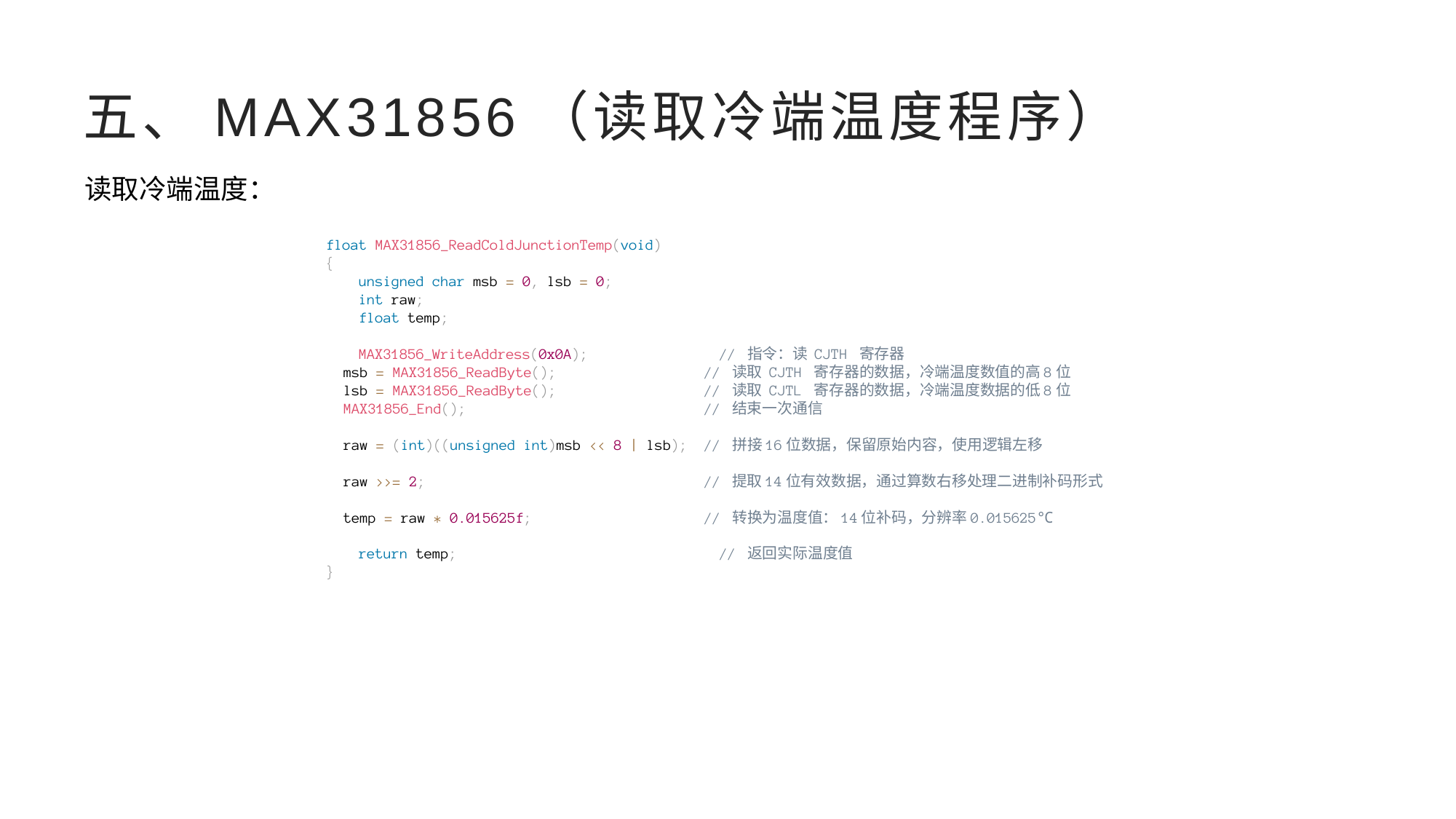

# 五、MAX31856（读取冷端温度程序）
读取冷端温度：
float MAX31856_ReadColdJunctionTemp(void)
{
    unsigned char msb = 0, lsb = 0;
    int raw;
    float temp;
    MAX31856_WriteAddress(0x0A);                // 指令：读 CJTH 寄存器
    msb = MAX31856_ReadByte();                  // 读取 CJTH 寄存器的数据，冷端温度数值的高8位
    lsb = MAX31856_ReadByte();                  // 读取 CJTL 寄存器的数据，冷端温度数据的低8位
    MAX31856_End();                             // 结束一次通信
    raw = (int)((unsigned int)msb << 8 | lsb);  // 拼接16位数据，保留原始内容，使用逻辑左移
    raw >>= 2;                                  // 提取14位有效数据，通过算数右移处理二进制补码形式
    temp = raw * 0.015625f;                     // 转换为温度值：14位补码，分辨率0.015625℃
    return temp;                                // 返回实际温度值
}